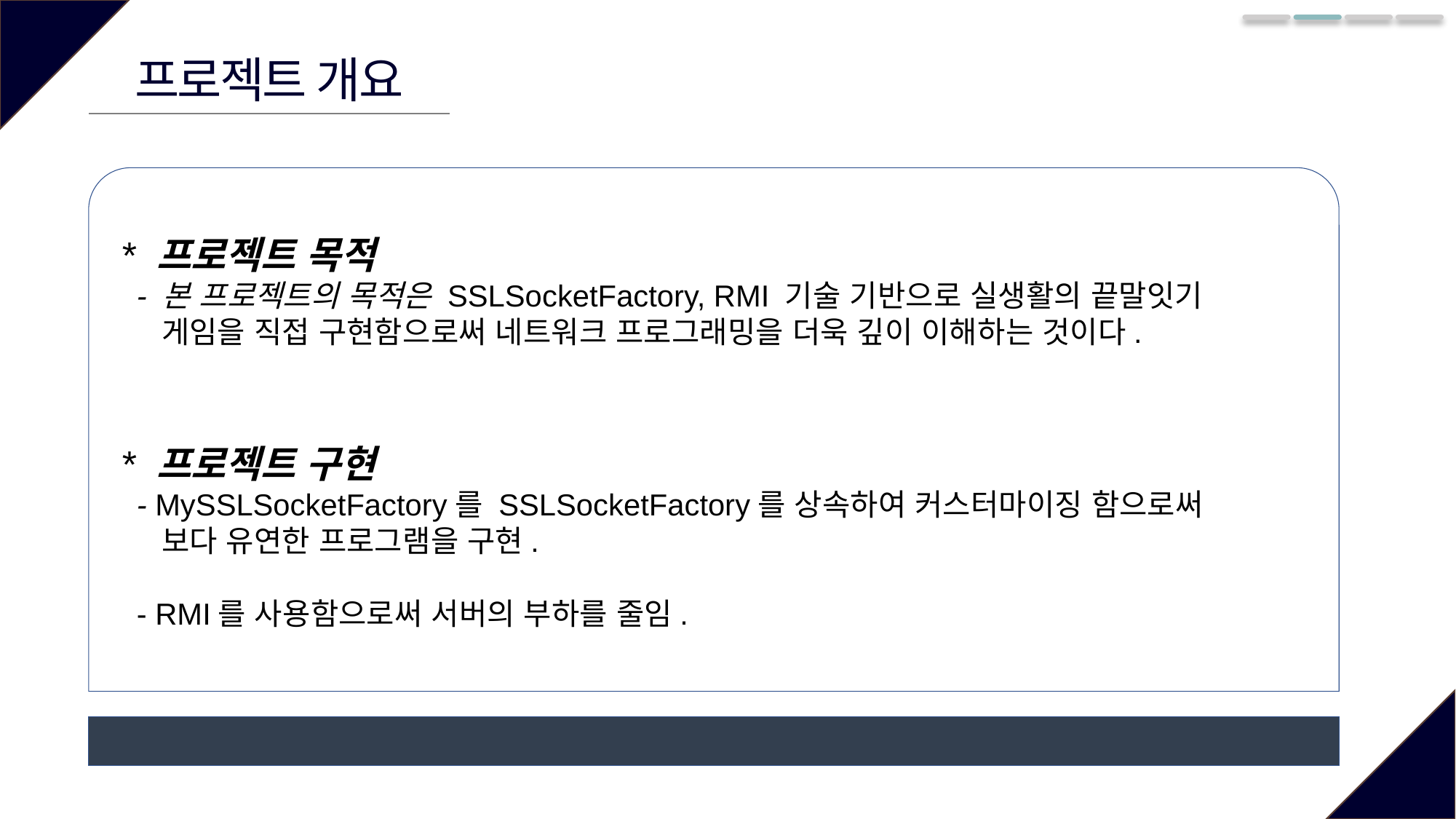

프로젝트 개요

 * 프로젝트 목적
   - 본 프로젝트의 목적은 SSLSocketFactory, RMI 기술 기반으로 실생활의 끝말잇기
     게임을 직접 구현함으로써 네트워크 프로그래밍을 더욱 깊이 이해하는 것이다.

 * 프로젝트 구현
   - MySSLSocketFactory를 SSLSocketFactory를 상속하여 커스터마이징 함으로써
     보다 유연한 프로그램을 구현.

   - RMI를 사용함으로써 서버의 부하를 줄임.